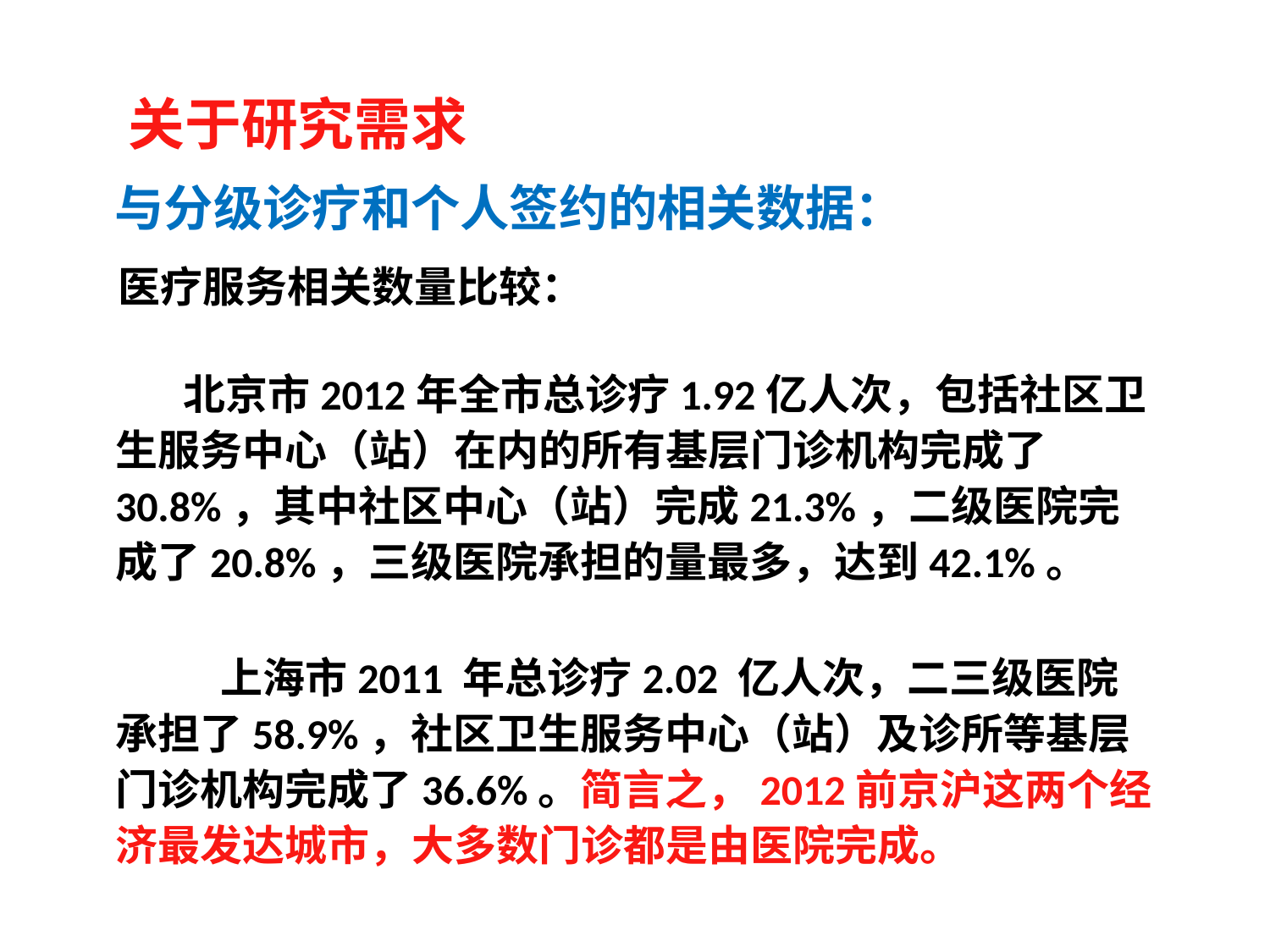

关于研究需求
   与分级诊疗和个人签约的相关数据：
      医疗服务相关数量比较：

               北京市2012年全市总诊疗1.92亿人次，包括社区卫生服务中心（站）在内的所有基层门诊机构完成了30.8%，其中社区中心（站）完成21.3%，二级医院完成了20.8%，三级医院承担的量最多，达到42.1%。

               上海市2011 年总诊疗2.02 亿人次，二三级医院承担了58.9%，社区卫生服务中心（站）及诊所等基层门诊机构完成了36.6%。简言之，2012前京沪这两个经济最发达城市，大多数门诊都是由医院完成。